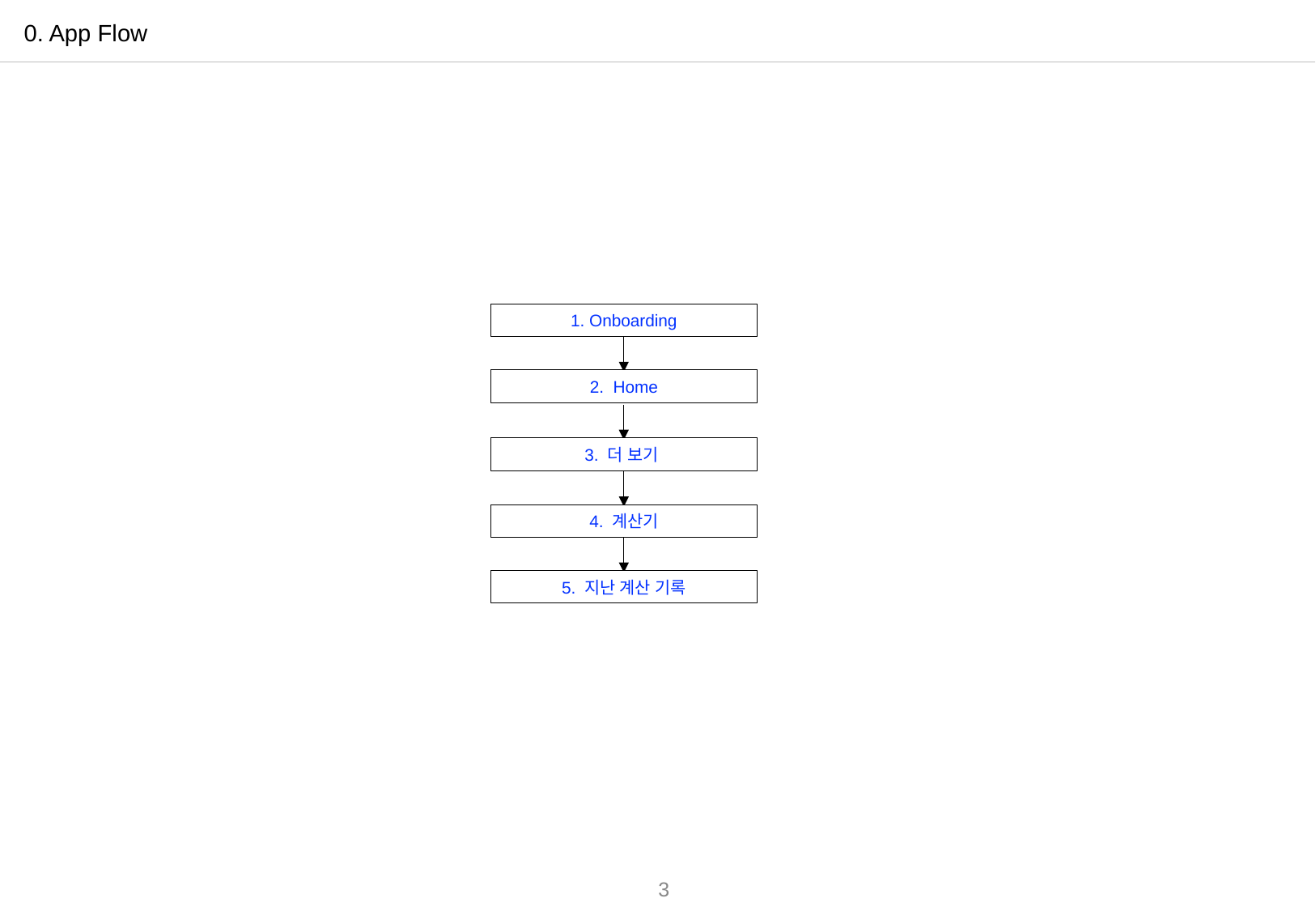

0. App Flow
1. Onboarding

2.  Home

3. 더 보기

4. 계산기

5. 지난 계산 기록
3